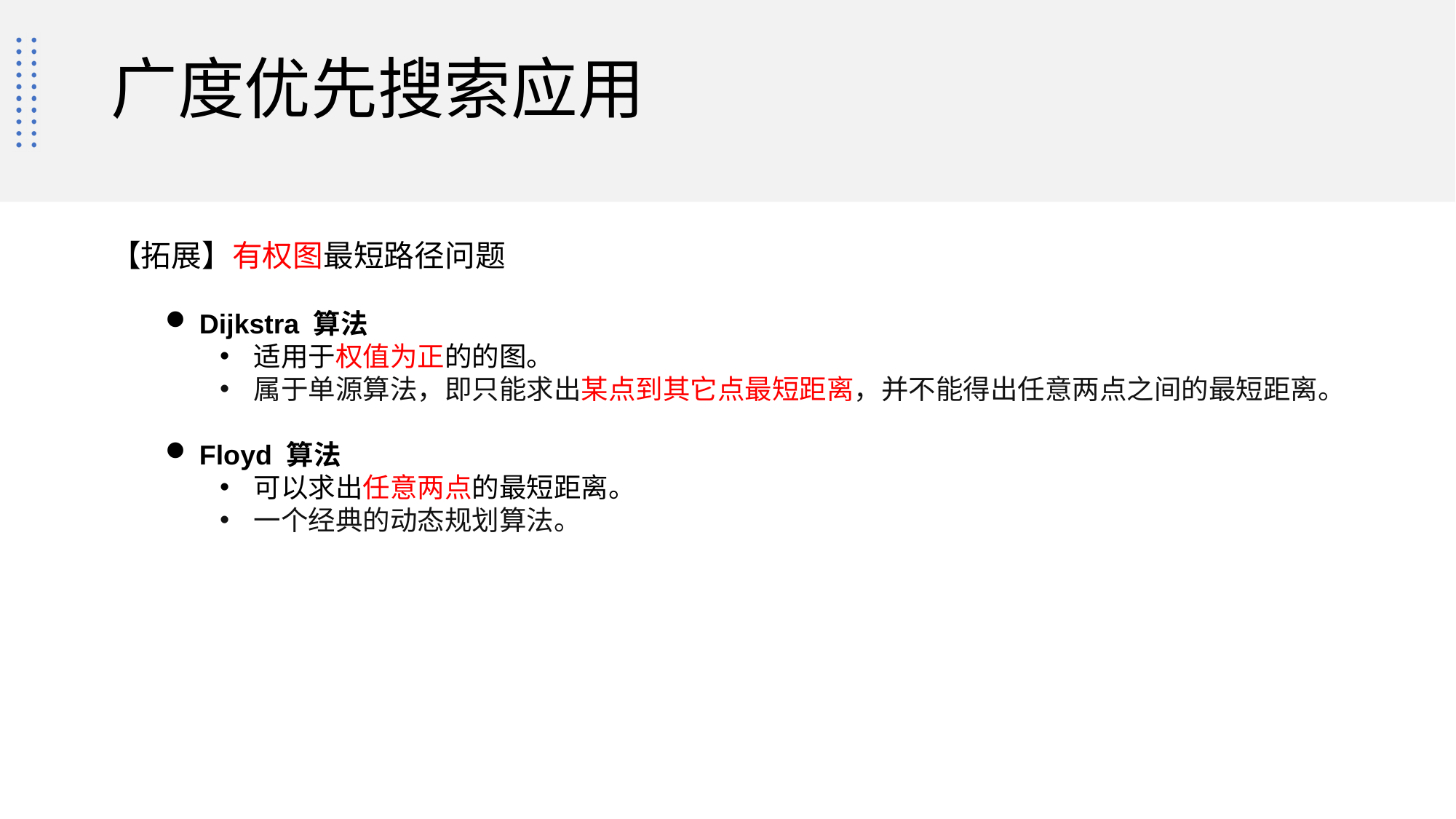

# 广度优先搜索应用
【拓展】有权图最短路径问题
Dijkstra 算法
适用于权值为正的的图。
属于单源算法，即只能求出某点到其它点最短距离，并不能得出任意两点之间的最短距离。

Floyd 算法
可以求出任意两点的最短距离。
一个经典的动态规划算法。